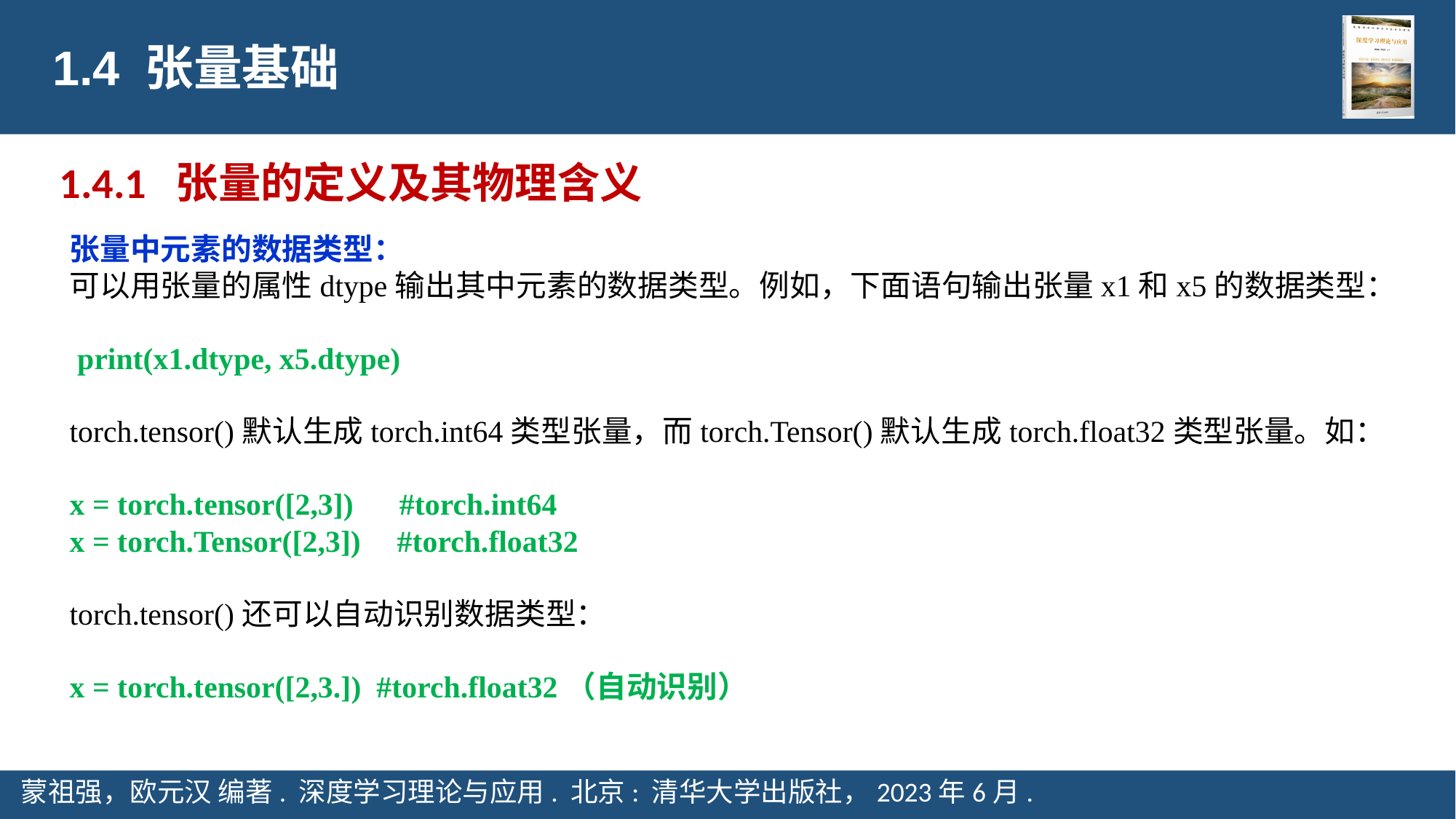

1.4 张量基础

1.4.1  张量的定义及其物理含义
张量中元素的数据类型：
可以用张量的属性dtype输出其中元素的数据类型。例如，下面语句输出张量x1和x5的数据类型：

 print(x1.dtype, x5.dtype)

torch.tensor()默认生成torch.int64类型张量，而torch.Tensor()默认生成torch.float32类型张量。如：

x = torch.tensor([2,3])      #torch.int64
x = torch.Tensor([2,3])	#torch.float32

torch.tensor()还可以自动识别数据类型：

x = torch.tensor([2,3.])  #torch.float32（自动识别）